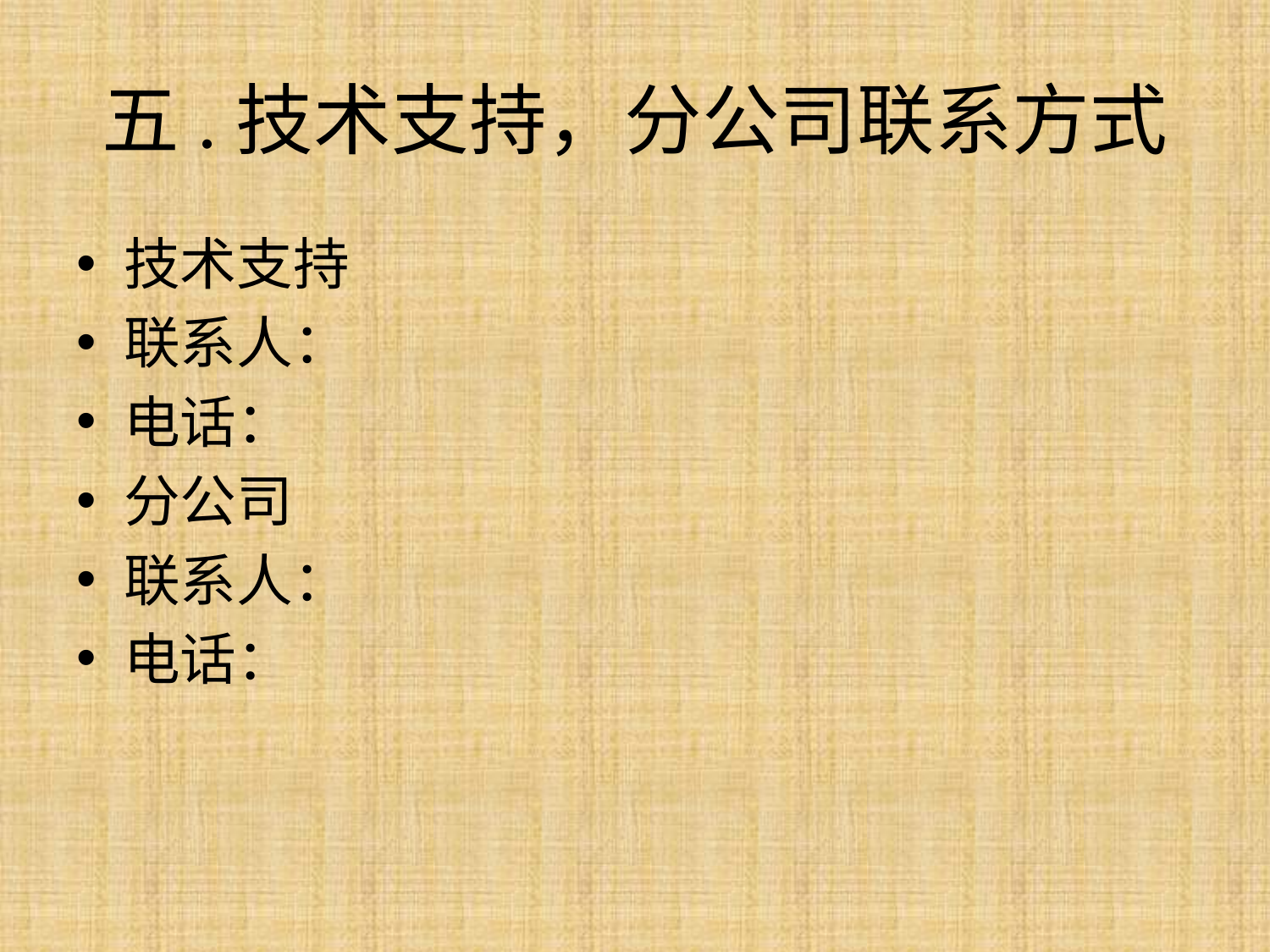

# 五.技术支持，分公司联系方式
技术支持
联系人：
电话：
分公司
联系人：
电话：